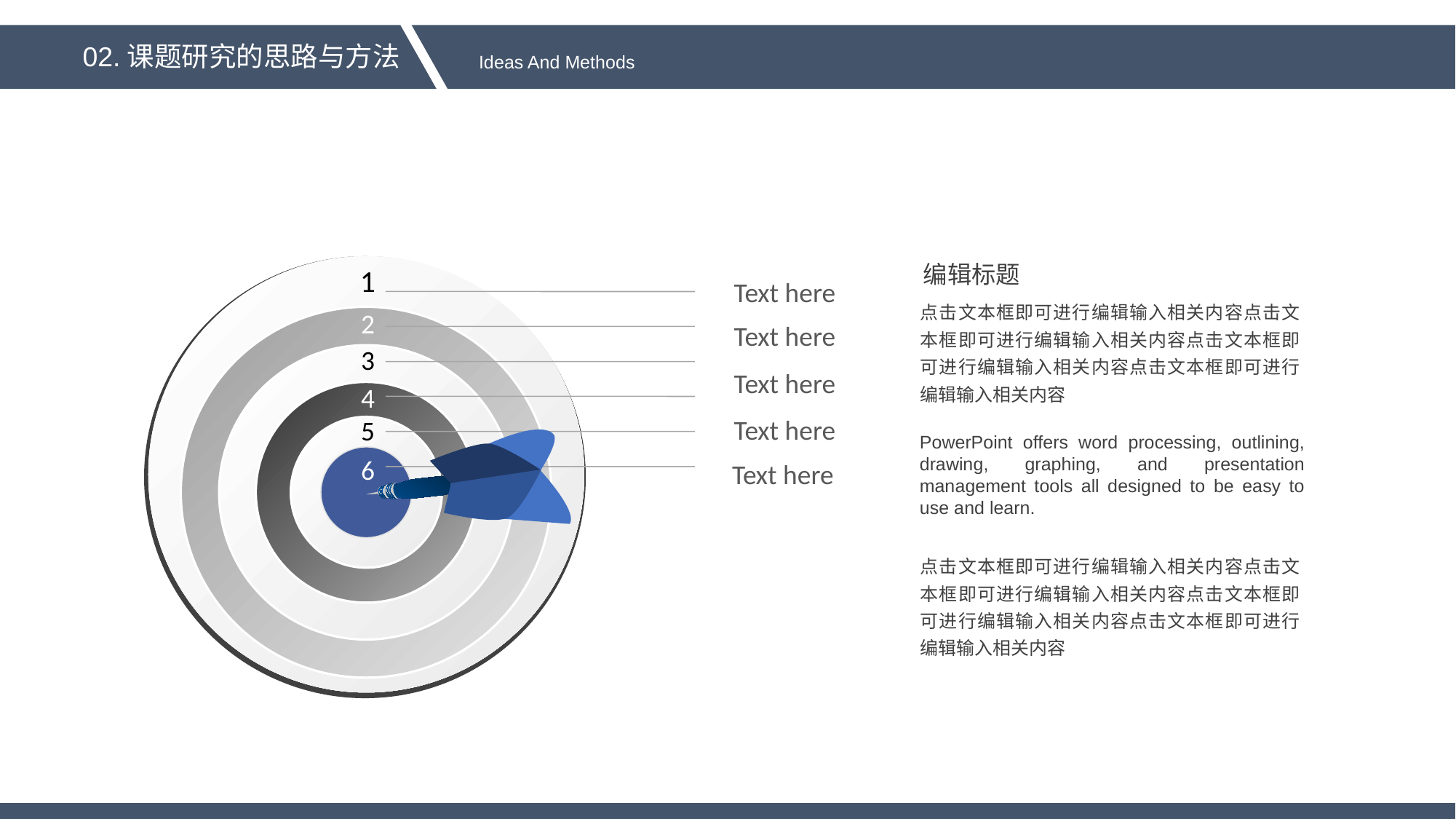

02.课题研究的思路与方法
Ideas And Methods
编辑标题

Text here
1
点击文本框即可进行编辑输入相关内容点击文本框即可进行编辑输入相关内容点击文本框即可进行编辑输入相关内容点击文本框即可进行编辑输入相关内容

2
Text here

3
Text here

4

Text here

5
PowerPoint offers word processing, outlining, drawing, graphing, and presentation management tools all designed to be easy to use and learn.

Text here
6

点击文本框即可进行编辑输入相关内容点击文本框即可进行编辑输入相关内容点击文本框即可进行编辑输入相关内容点击文本框即可进行编辑输入相关内容